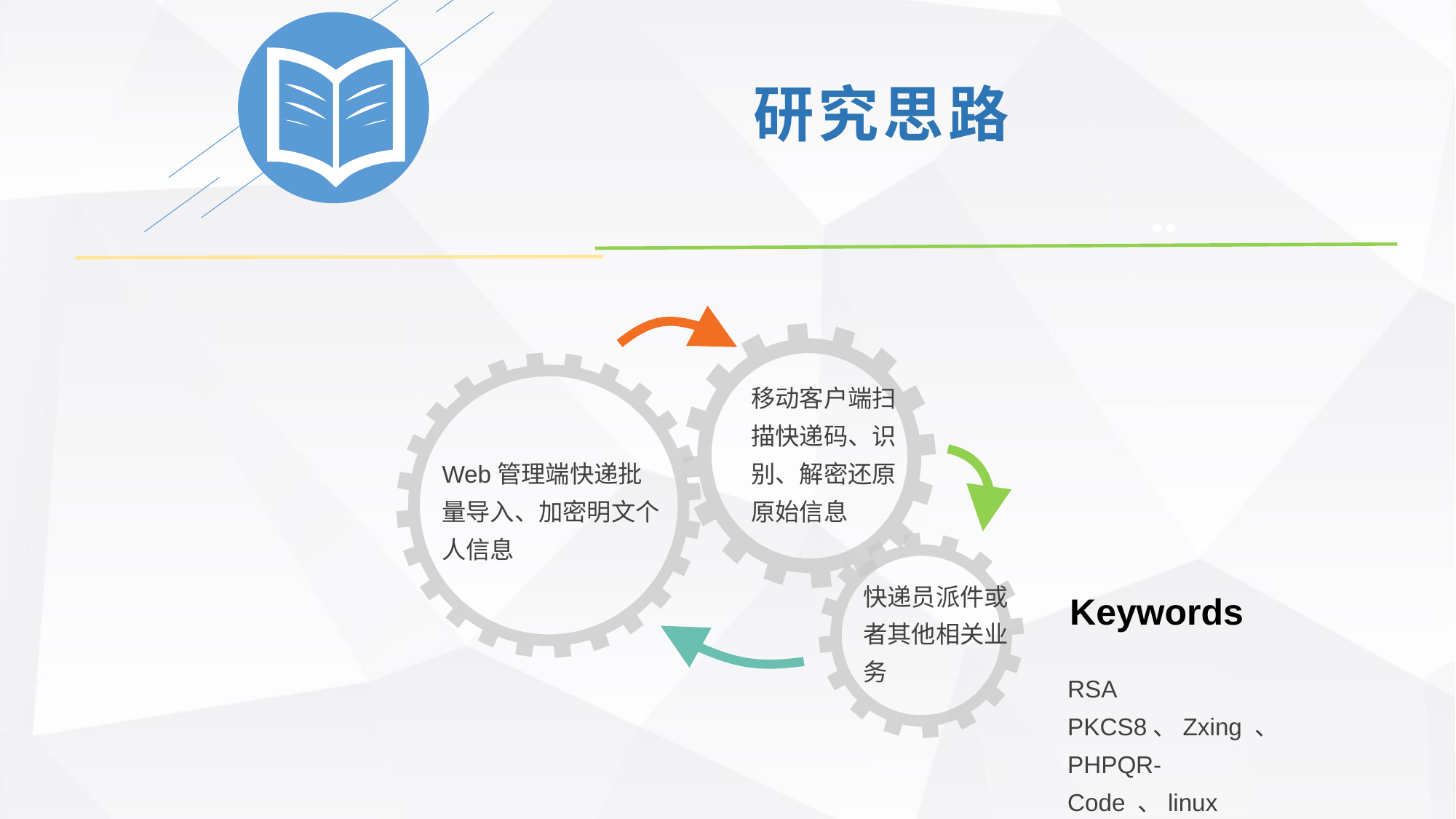

研究思路

移动客户端扫描快递码、识别、解密还原原始信息
Web管理端快递批量导入、加密明文个人信息

快递员派件或者其他相关业务
Keywords
RSA PKCS8、Zxing 、PHPQR-Code 、linux